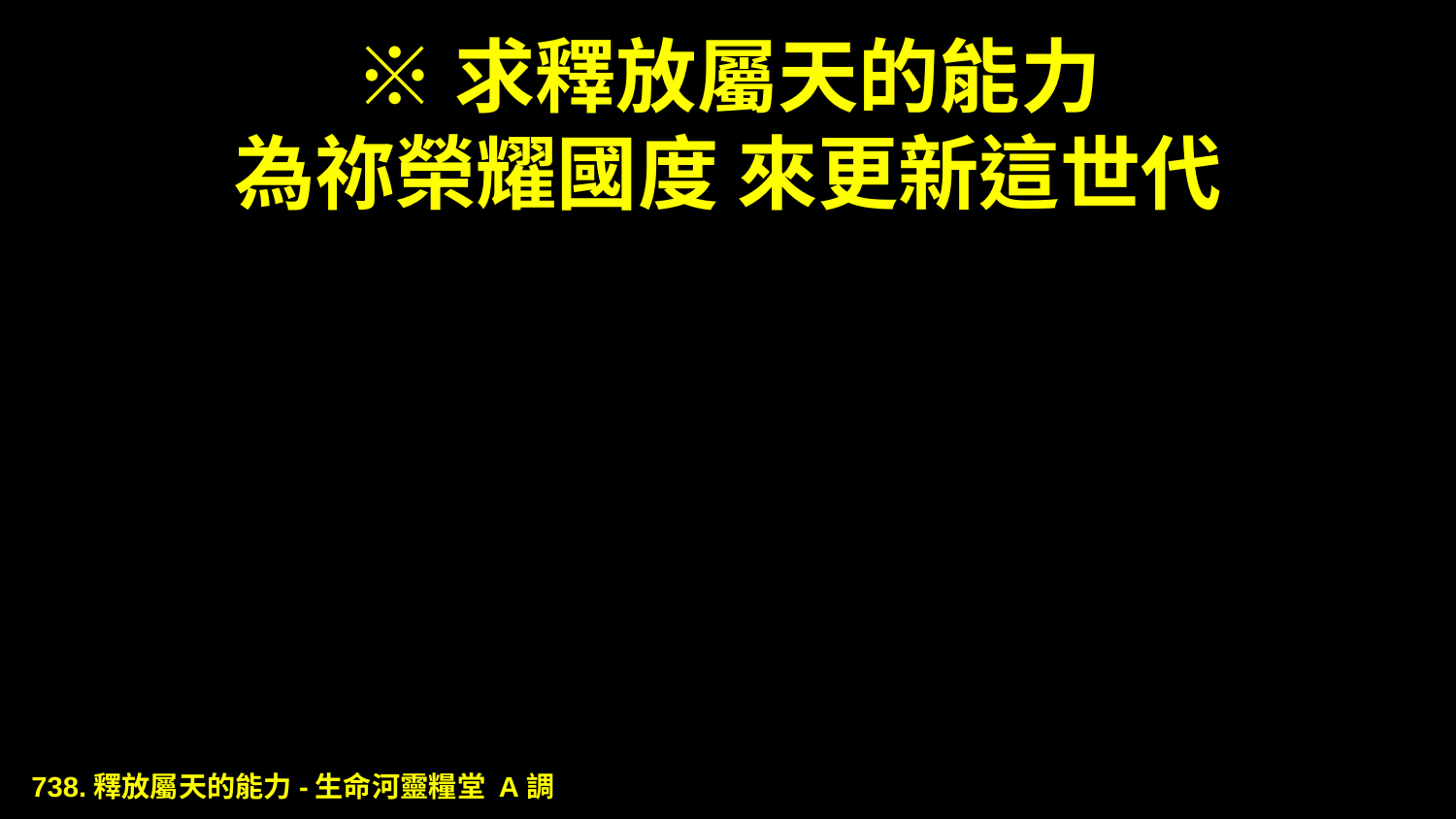

# ※求釋放屬天的能力 為祢榮耀國度 來更新這世代
738.釋放屬天的能力-生命河靈糧堂 A調